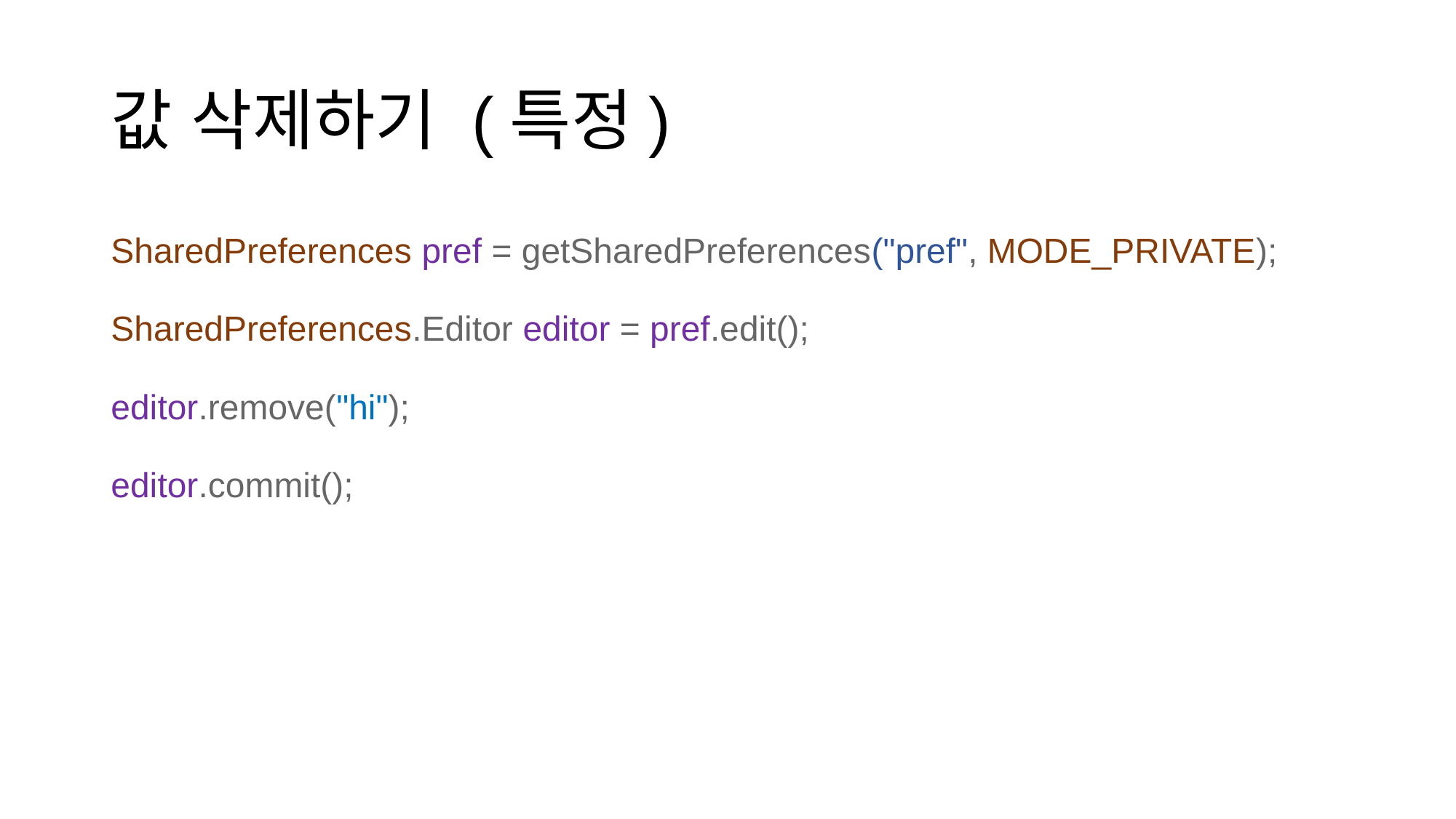

# 값 삭제하기 (특정)
SharedPreferences pref = getSharedPreferences("pref", MODE_PRIVATE);
SharedPreferences.Editor editor = pref.edit();
editor.remove("hi");
editor.commit();